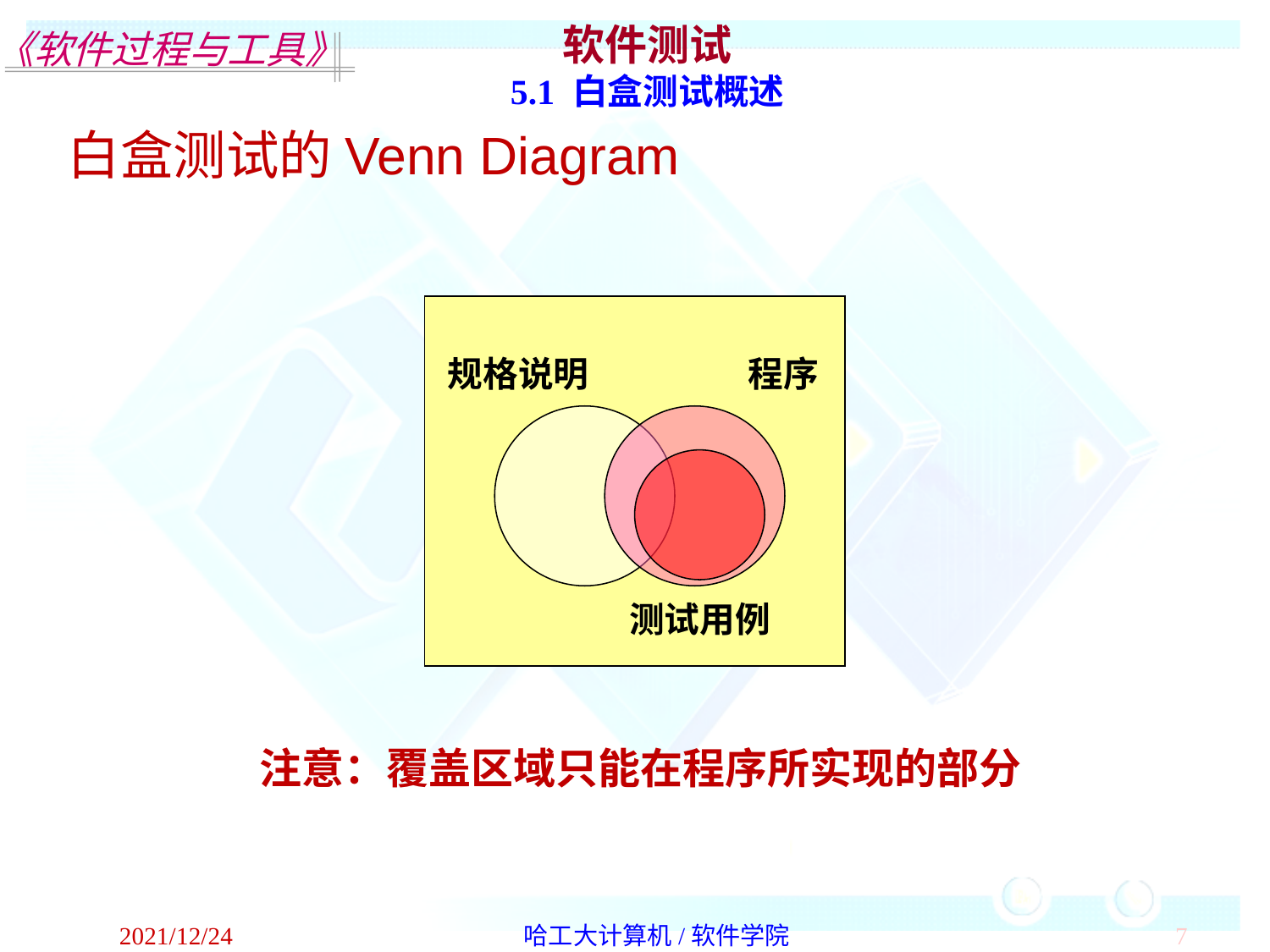

软件测试
5.1 白盒测试概述
白盒测试的Venn Diagram

规格说明
程序

测试用例
注意：覆盖区域只能在程序所实现的部分